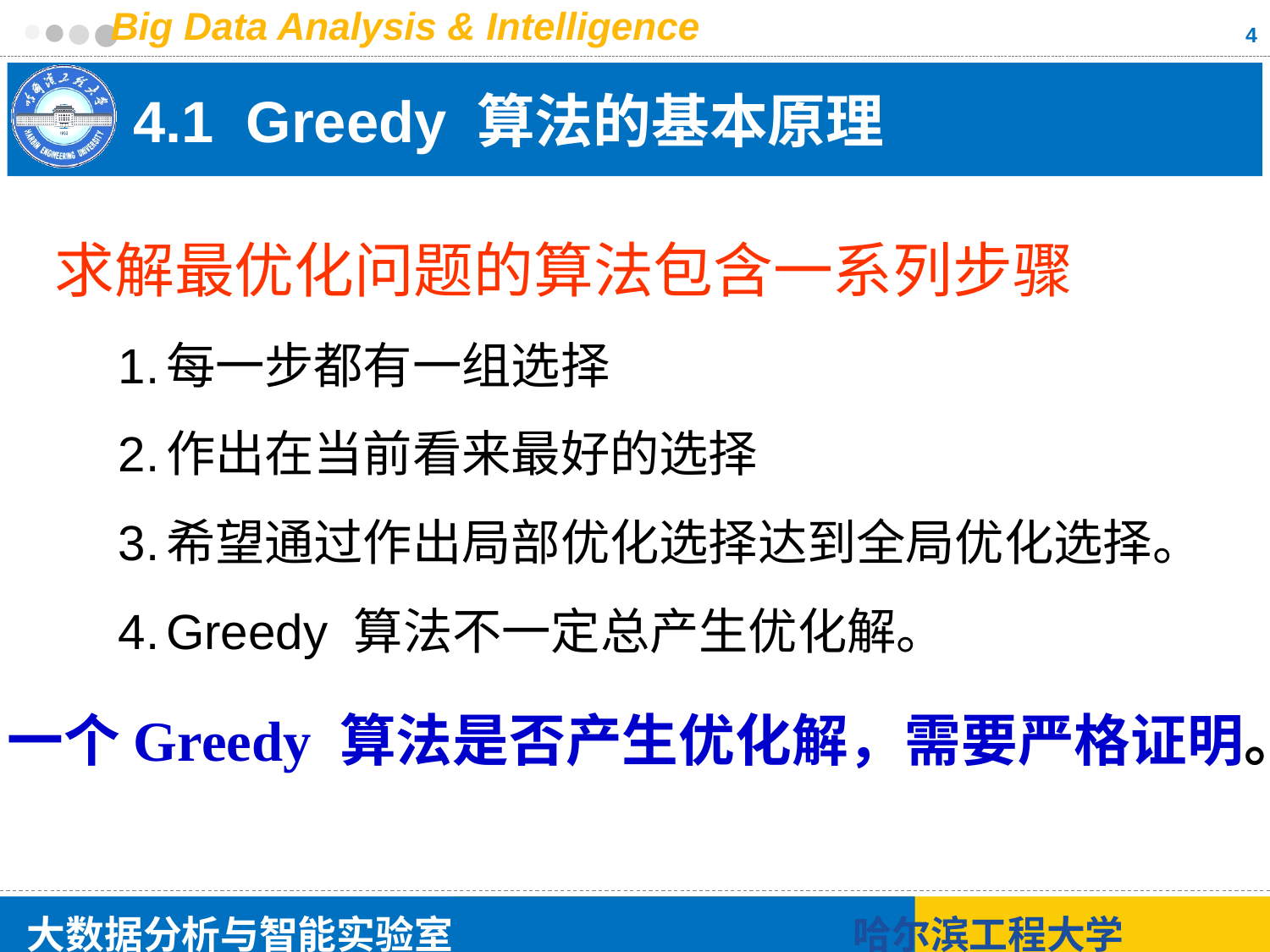

4
# 4.1  Greedy 算法的基本原理
求解最优化问题的算法包含一系列步骤
每一步都有一组选择
作出在当前看来最好的选择
希望通过作出局部优化选择达到全局优化选择。
Greedy 算法不一定总产生优化解。
一个Greedy 算法是否产生优化解，需要严格证明。